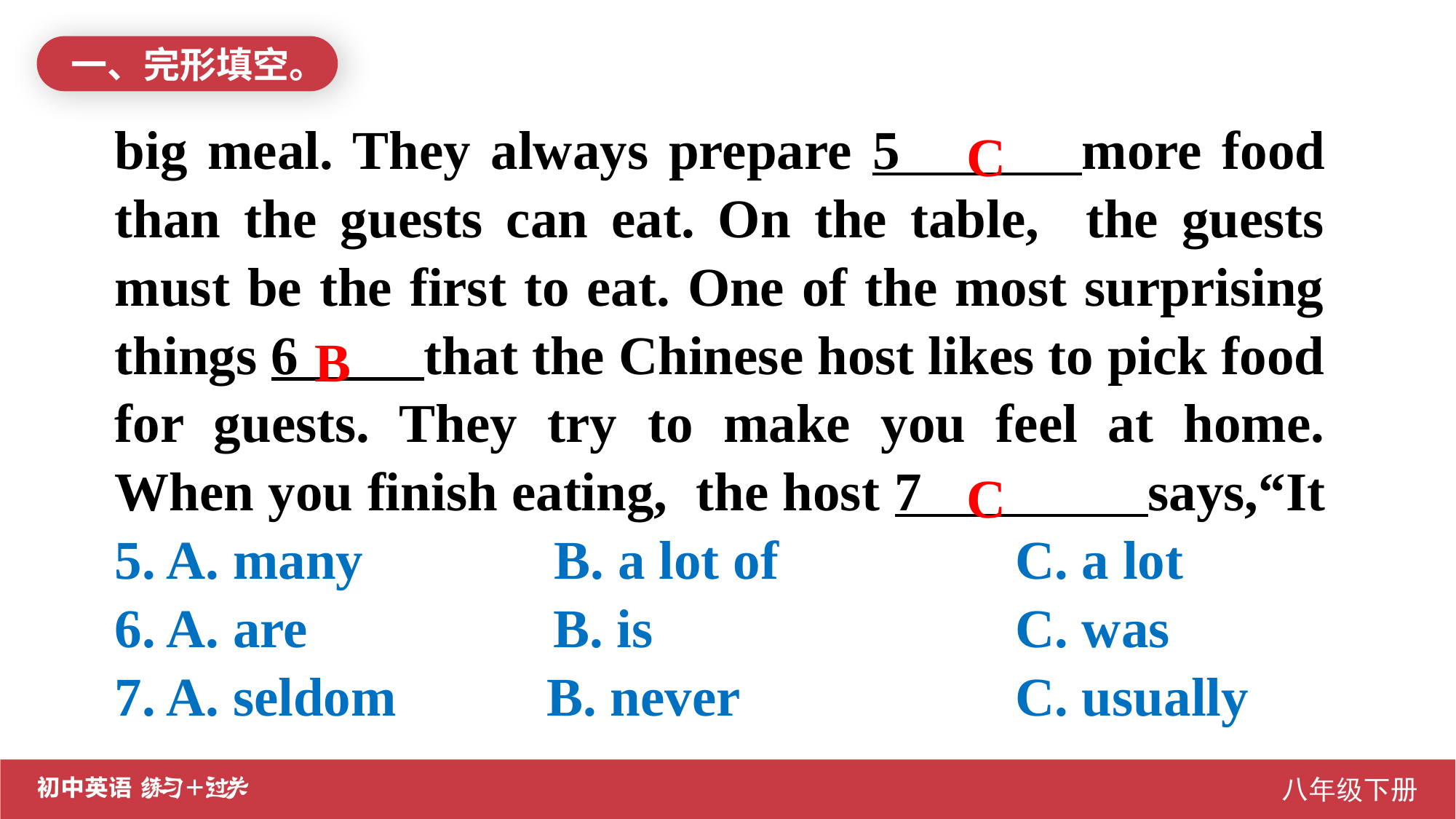

一、完形填空。
C
big meal. They always prepare 5         more food than the guests can eat. On the table,  the guests must be the first to eat. One of the most surprising things 6         that the Chinese host likes to pick food for guests. They try to make you feel at home. When you finish eating,  the host 7                says,“It
5. A. many              B. a lot of	          C. a lot
6. A. are                  B. is          	          C. was
7. A. seldom           B. never     	          C. usually
B
C